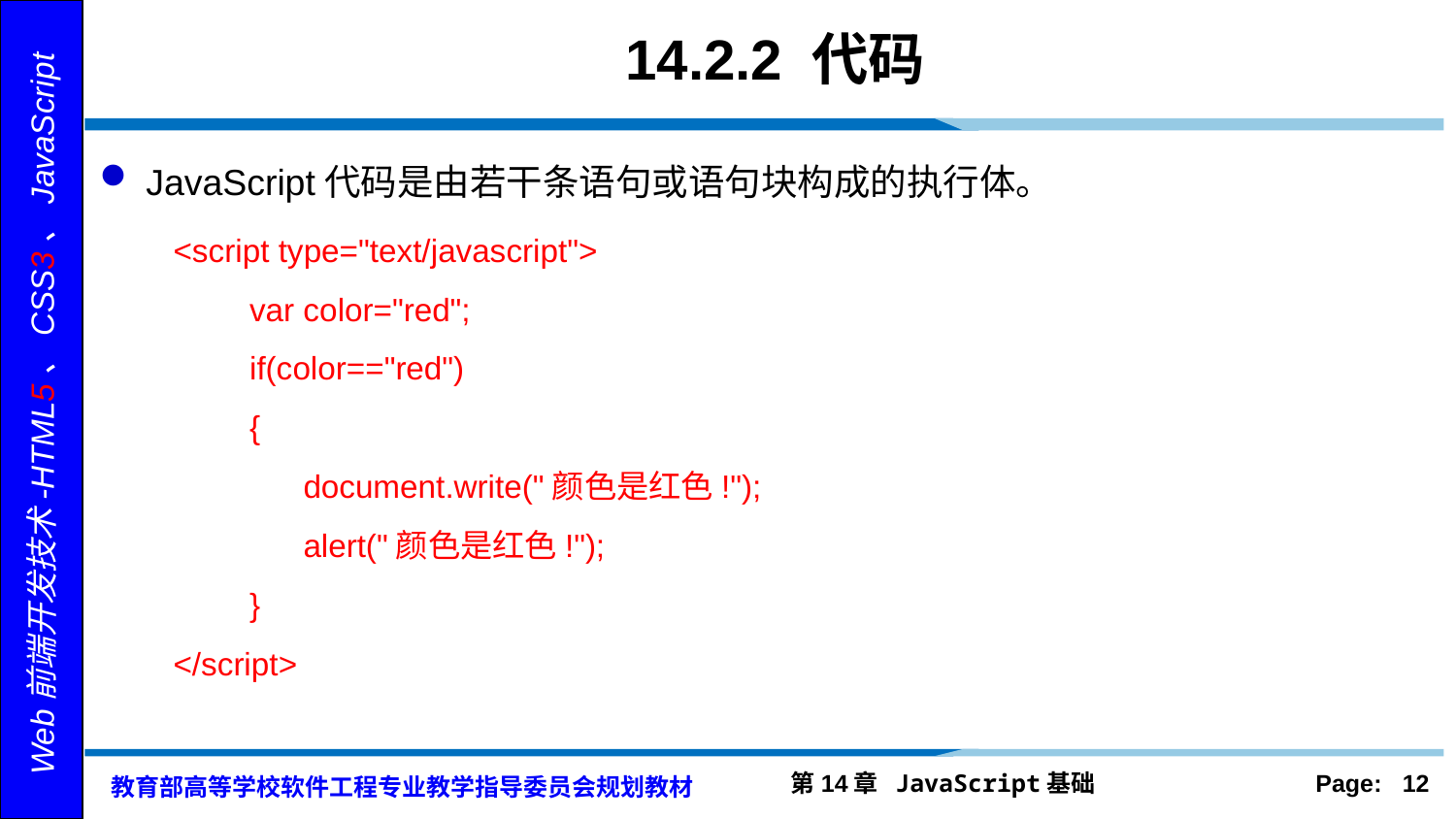

# 14.2.2 代码
 JavaScript代码是由若干条语句或语句块构成的执行体。
  <script type="text/javascript">
    var color="red";
    if(color=="red")
    {
          document.write("颜色是红色!");
          alert("颜色是红色!");
    }
  </script>